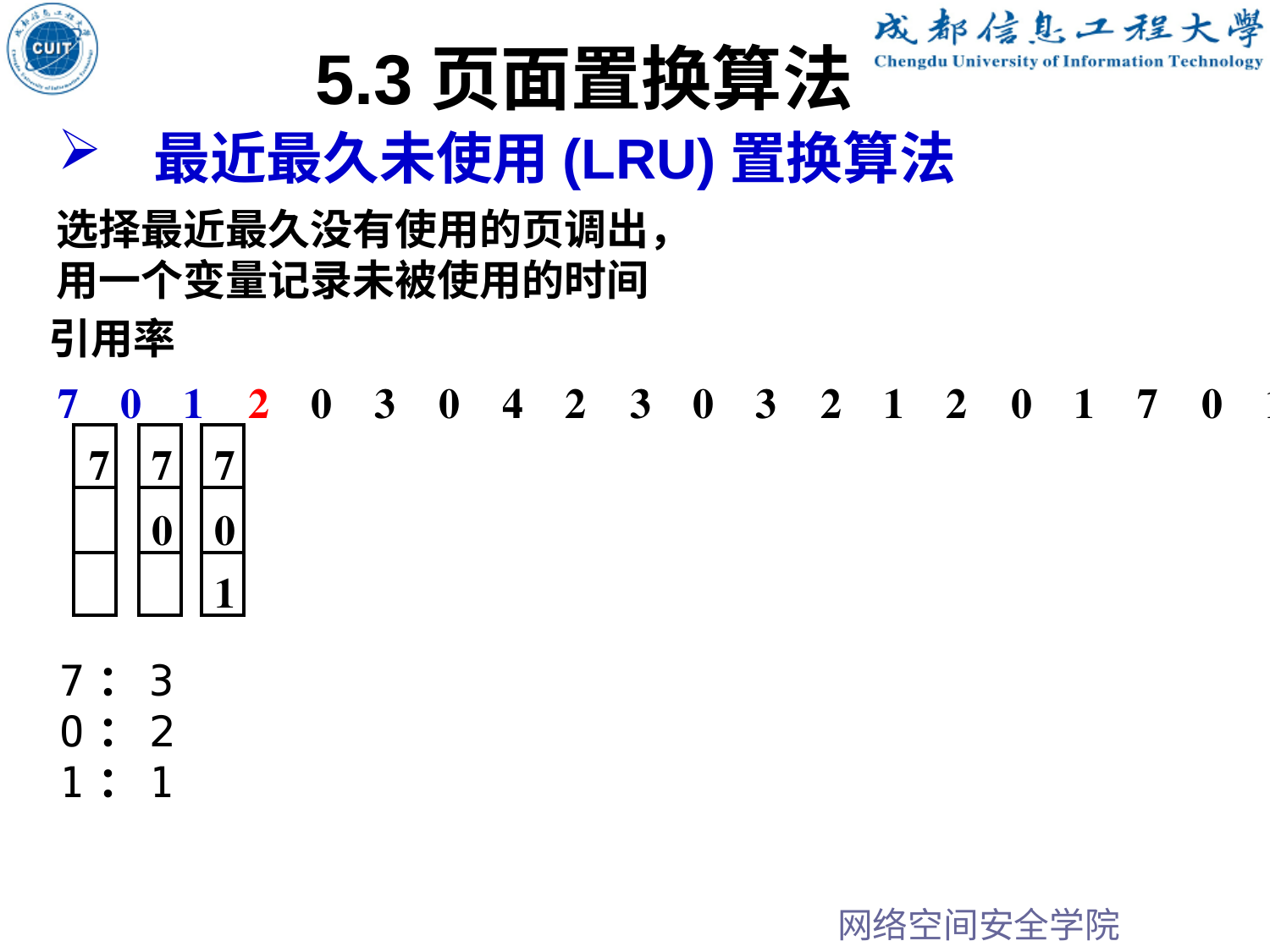

5.3页面置换算法
最近最久未使用(LRU)置换算法
选择最近最久没有使用的页调出，
用一个变量记录未被使用的时间
引用率
7
0
1
2
0
3
0
4
2
3
0
3
2
1
2
0
1
7
0
1

7
7
7

0
0

1
7：3
0：2
1：1